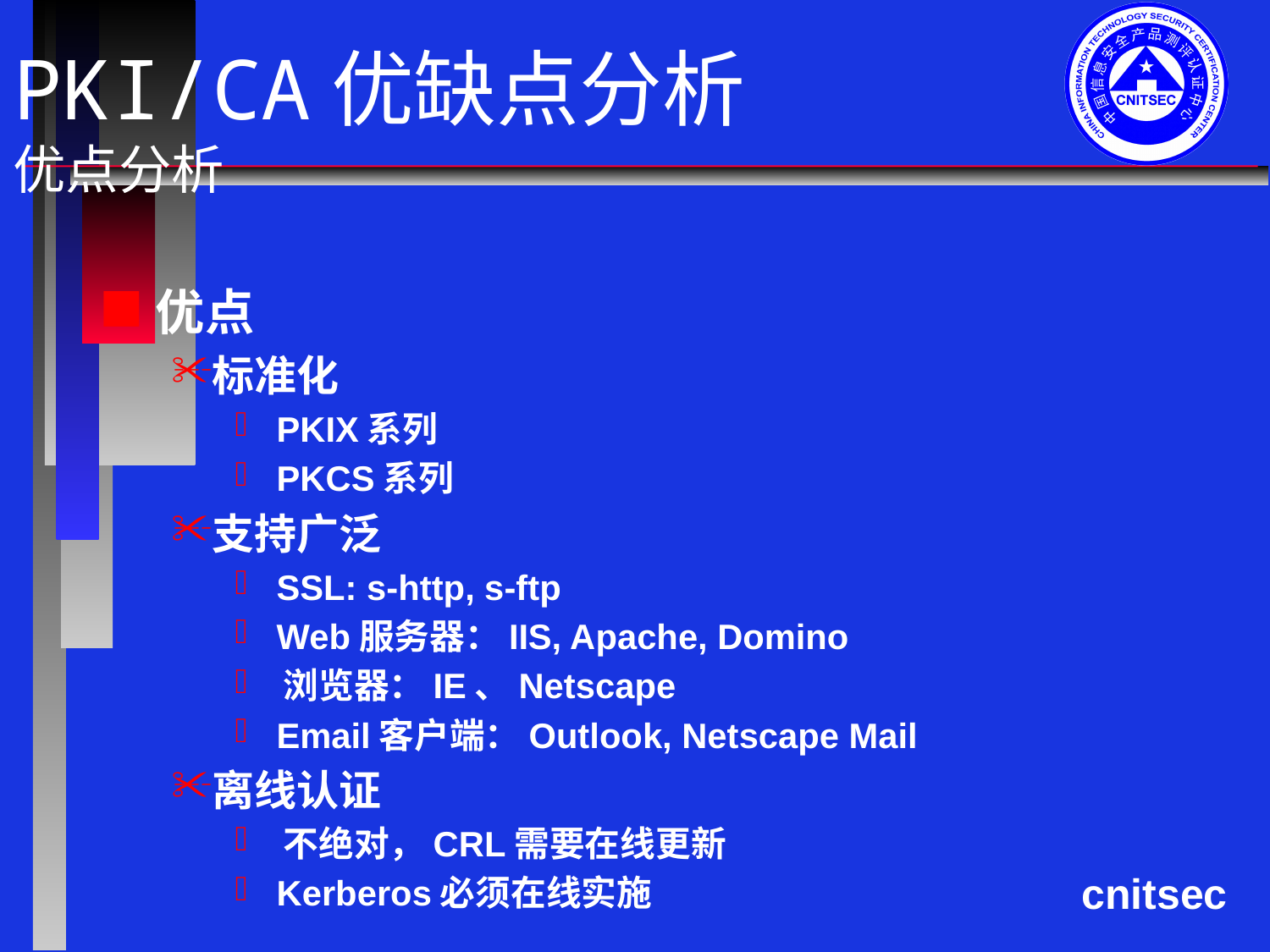

# PKI/CA优缺点分析 优点分析
优点
标准化
 PKIX系列
 PKCS系列
支持广泛
 SSL: s-http, s-ftp
 Web服务器：IIS, Apache, Domino
 浏览器：IE、Netscape
 Email客户端：Outlook, Netscape Mail
离线认证
 不绝对，CRL需要在线更新
 Kerberos必须在线实施